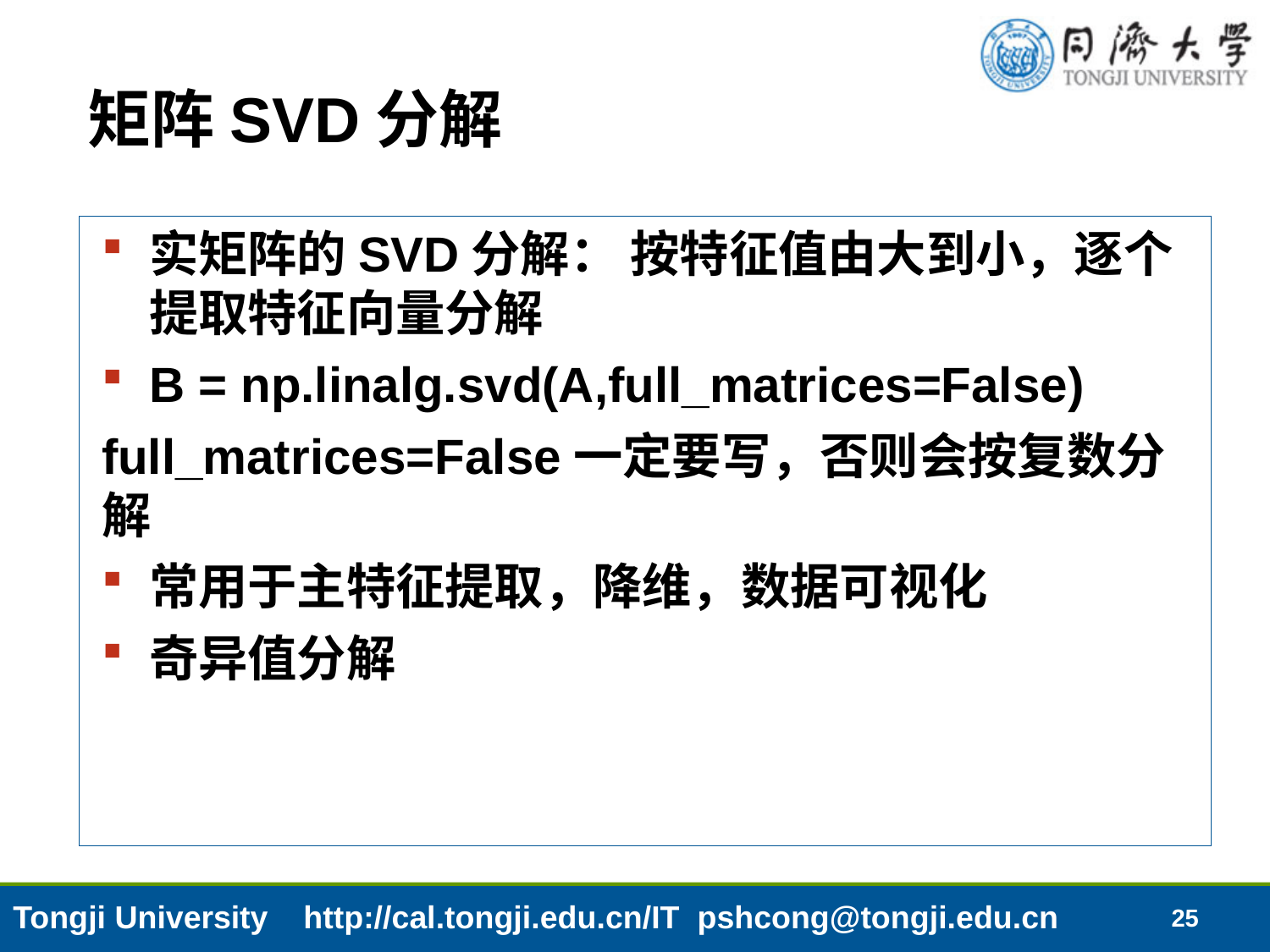

# 矩阵SVD分解
实矩阵的SVD分解： 按特征值由大到小，逐个提取特征向量分解
B = np.linalg.svd(A,full_matrices=False)
full_matrices=False一定要写，否则会按复数分解
常用于主特征提取，降维，数据可视化
奇异值分解